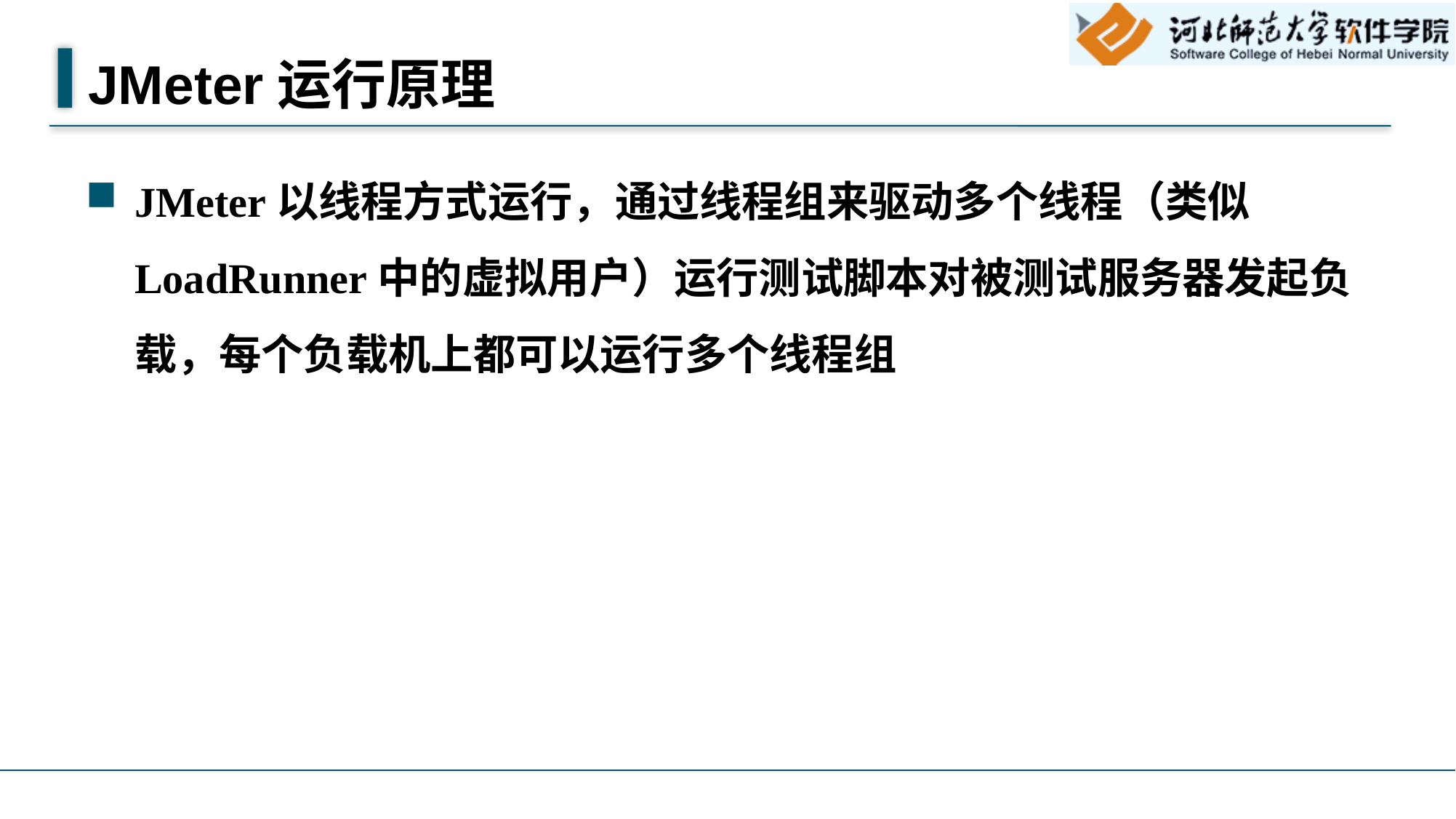

# JMeter运行原理
JMeter以线程方式运行，通过线程组来驱动多个线程（类似LoadRunner中的虚拟用户）运行测试脚本对被测试服务器发起负载，每个负载机上都可以运行多个线程组